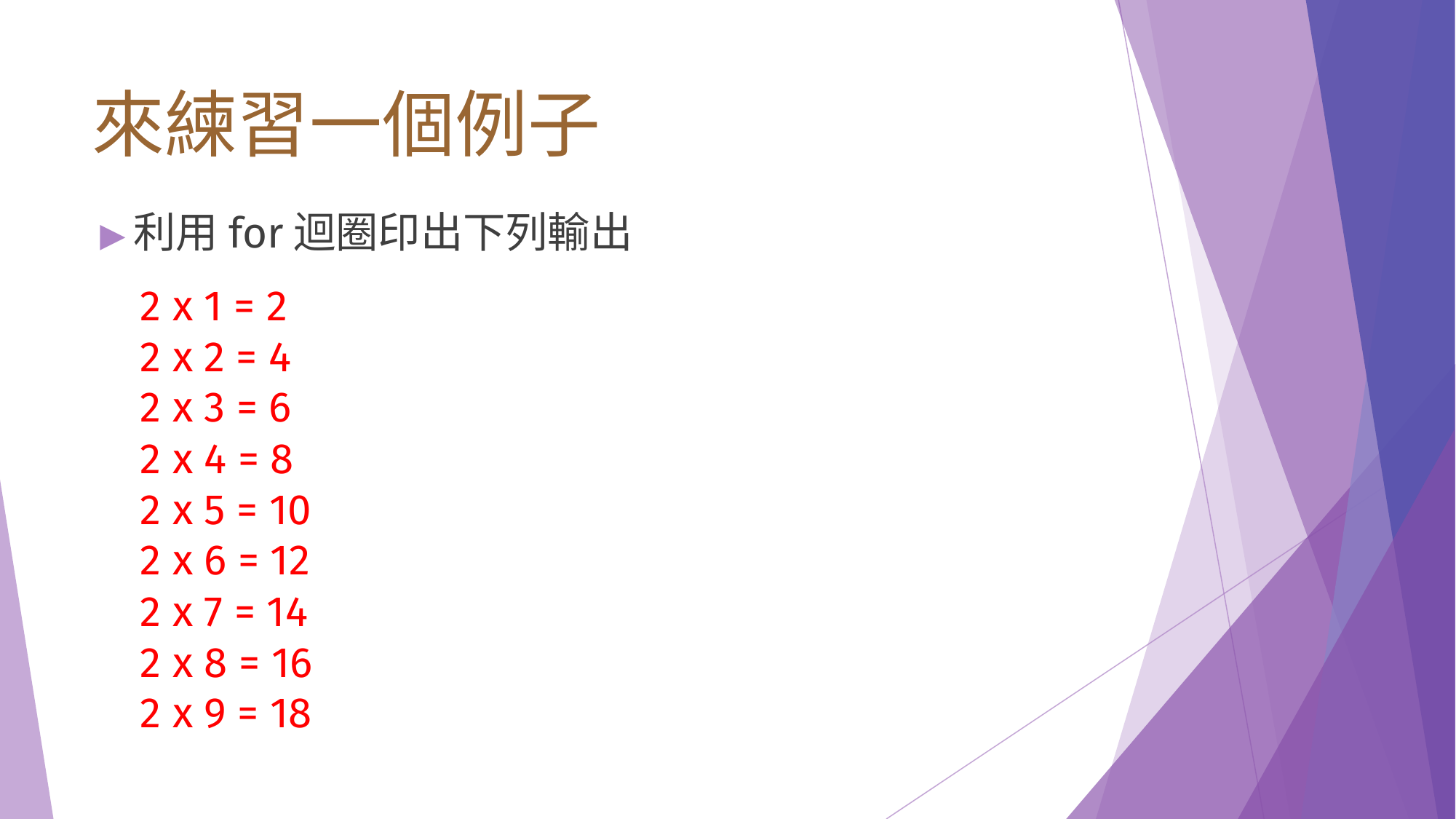

# 來練習⼀個例子
利用for迴圈印出下列輸出
2 x 1 = 2
2 x 2 = 4
2 x 3 = 6
2 x 4 = 8
2 x 5 = 10
2 x 6 = 12
2 x 7 = 14
2 x 8 = 16
2 x 9 = 18